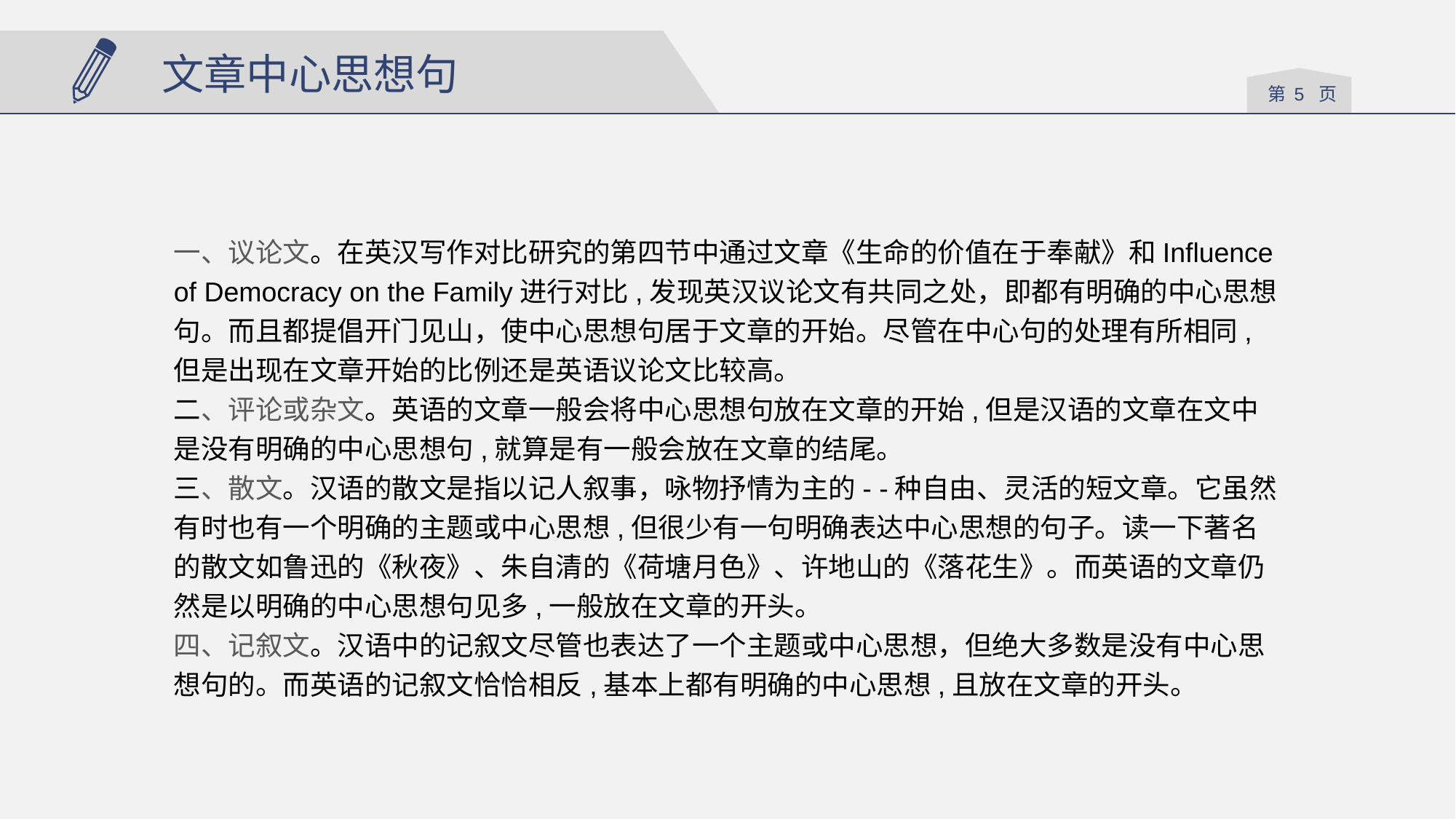

文章中心思想句
一、议论文。在英汉写作对比研究的第四节中通过文章《生命的价值在于奉献》和Influence  of Democracy on the Family进行对比,发现英汉议论文有共同之处，即都有明确的中心思想句。而且都提倡开门见山，使中心思想句居于文章的开始。尽管在中心句的处理有所相同,但是出现在文章开始的比例还是英语议论文比较高。
二、评论或杂文。英语的文章一般会将中心思想句放在文章的开始,但是汉语的文章在文中是没有明确的中心思想句,就算是有一般会放在文章的结尾。
三、散文。汉语的散文是指以记人叙事，咏物抒情为主的- -种自由、灵活的短文章。它虽然有时也有一个明确的主题或中心思想,但很少有一句明确表达中心思想的句子。读一下著名的散文如鲁迅的《秋夜》、朱自清的《荷塘月色》、许地山的《落花生》。而英语的文章仍然是以明确的中心思想句见多,一般放在文章的开头。
四、记叙文。汉语中的记叙文尽管也表达了一个主题或中心思想，但绝大多数是没有中心思想句的。而英语的记叙文恰恰相反,基本上都有明确的中心思想,且放在文章的开头。